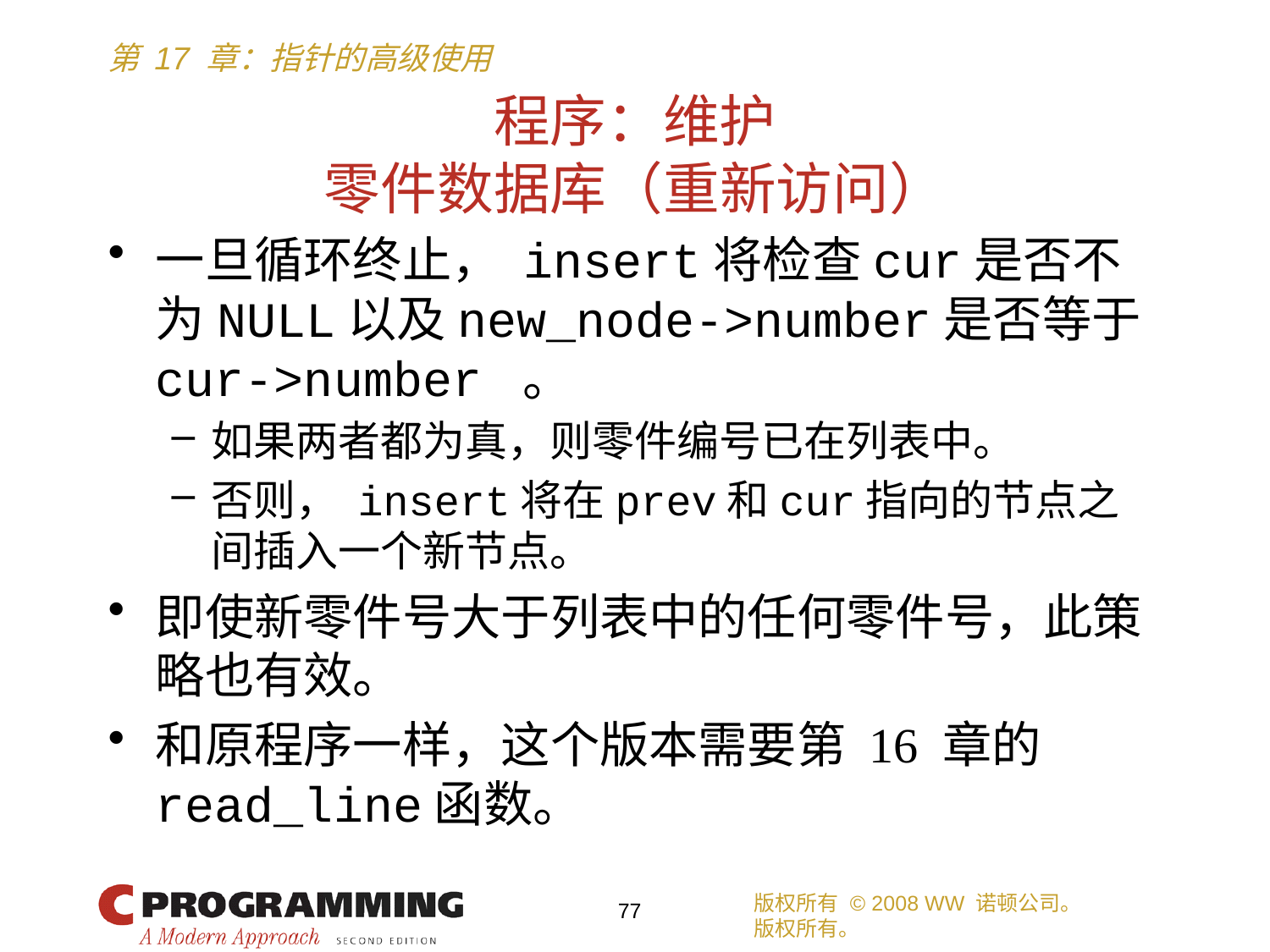

# 程序：维护 零件数据库（重新访问）
一旦循环终止， insert将检查cur是否不为NULL以及new_node->number是否等于cur->number 。
如果两者都为真，则零件编号已在列表中。
否则， insert将在prev和cur指向的节点之间插入一个新节点。
即使新零件号大于列表中的任何零件号，此策略也有效。
和原程序一样，这个版本需要第 16 章的read_line函数。
版权所有 © 2008 WW 诺顿公司。
版权所有。
77